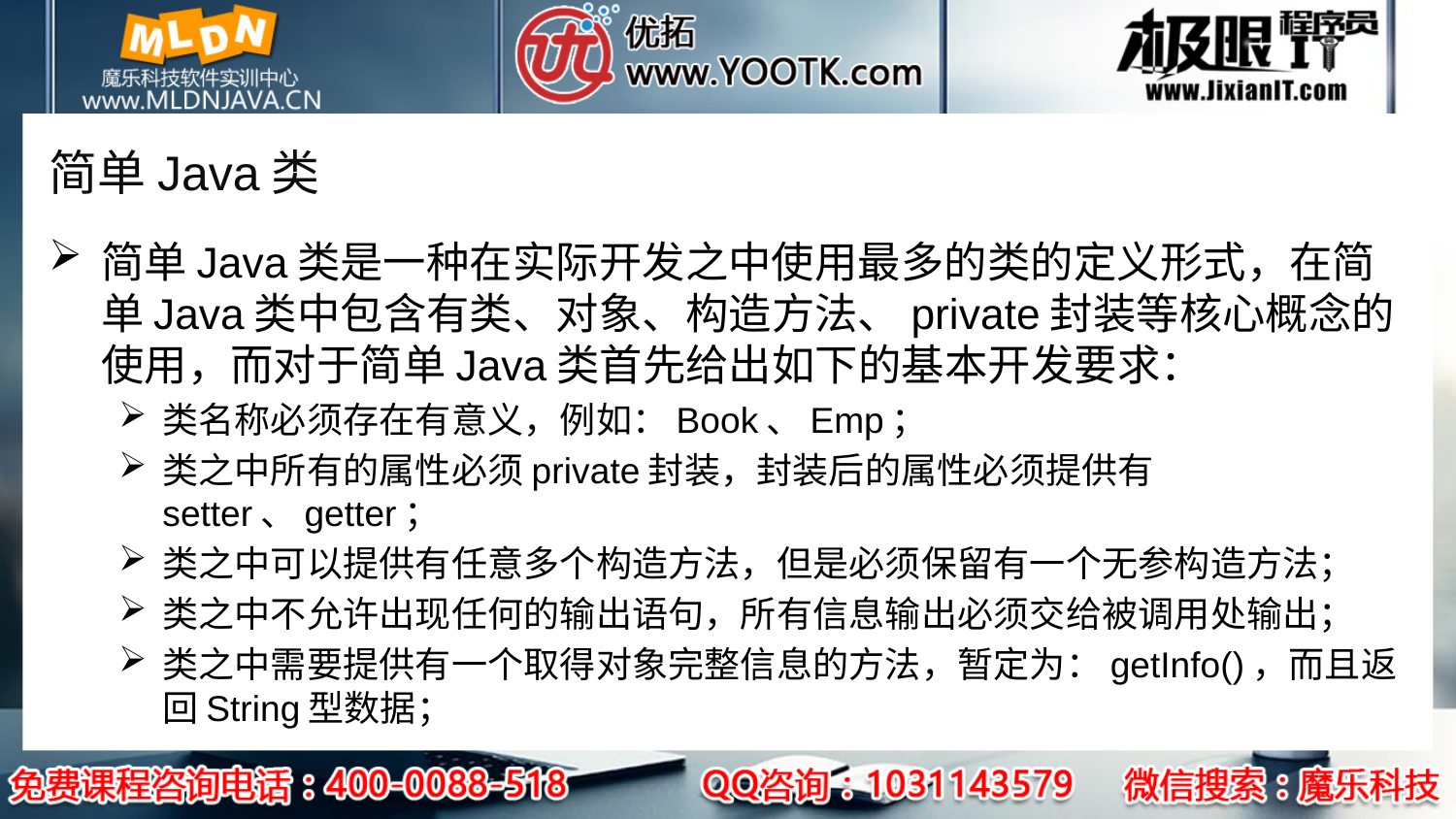

# 简单Java类
简单Java类是一种在实际开发之中使用最多的类的定义形式，在简单Java类中包含有类、对象、构造方法、private封装等核心概念的使用，而对于简单Java类首先给出如下的基本开发要求：
类名称必须存在有意义，例如：Book、Emp；
类之中所有的属性必须private封装，封装后的属性必须提供有setter、getter；
类之中可以提供有任意多个构造方法，但是必须保留有一个无参构造方法；
类之中不允许出现任何的输出语句，所有信息输出必须交给被调用处输出；
类之中需要提供有一个取得对象完整信息的方法，暂定为：getInfo()，而且返回String型数据；